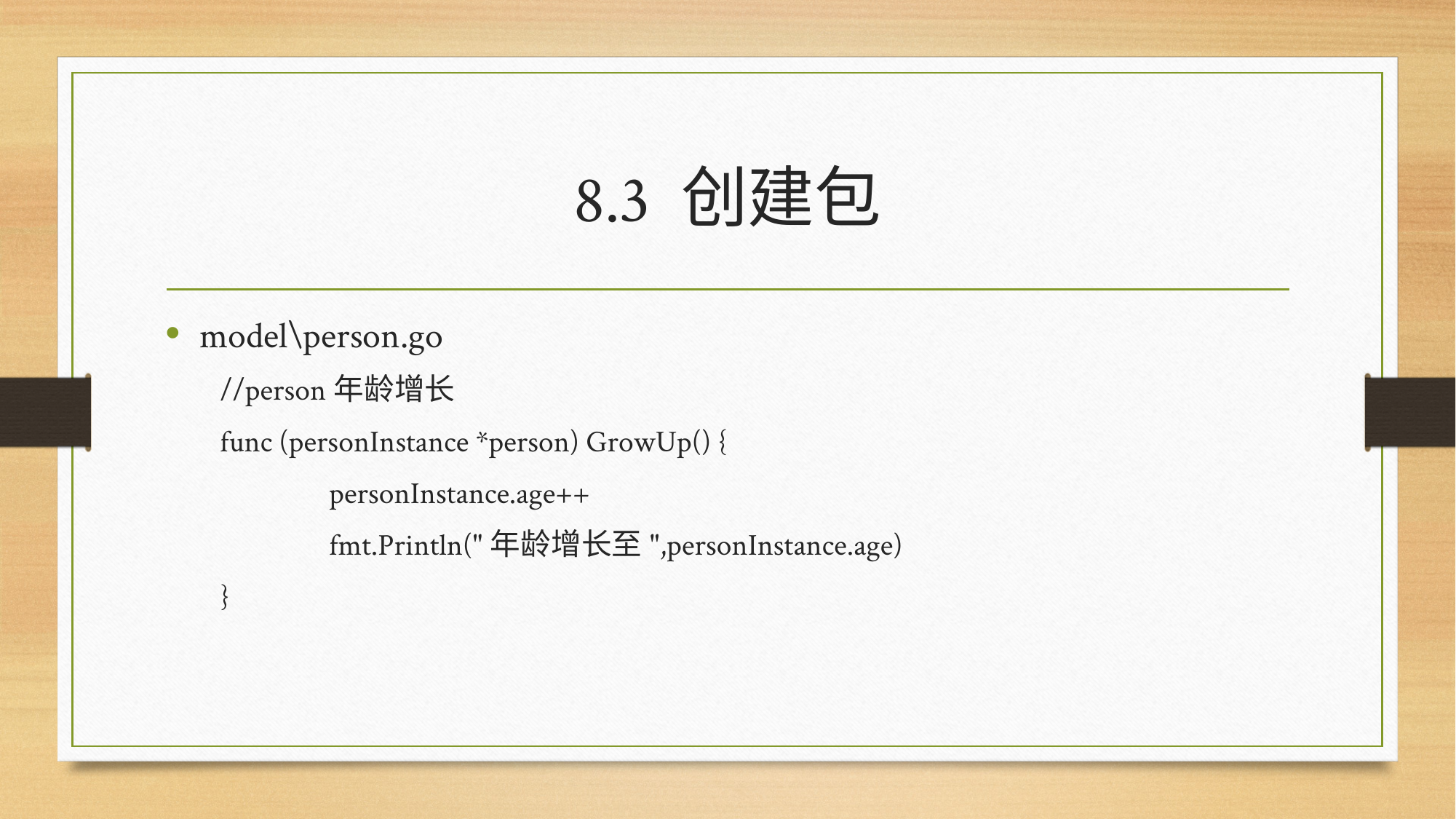

# 8.3 创建包
model\person.go
//person年龄增长
func (personInstance *person) GrowUp() {
	personInstance.age++
	fmt.Println("年龄增长至",personInstance.age)
}